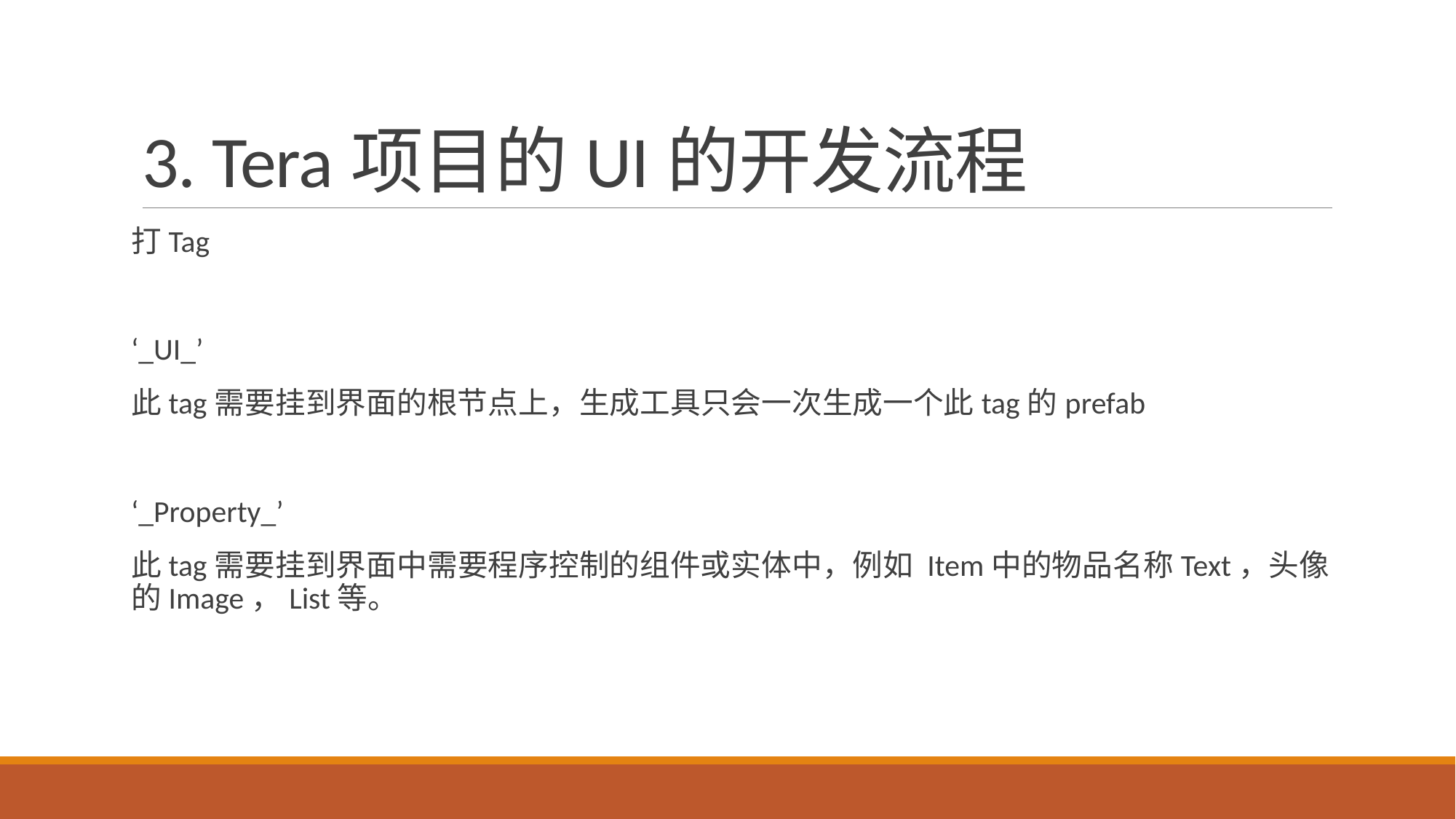

# 3. Tera项目的UI的开发流程
打Tag

‘_UI_’
此tag需要挂到界面的根节点上，生成工具只会一次生成一个此tag的prefab

‘_Property_’
此tag需要挂到界面中需要程序控制的组件或实体中，例如 Item中的物品名称Text，头像的Image，List等。